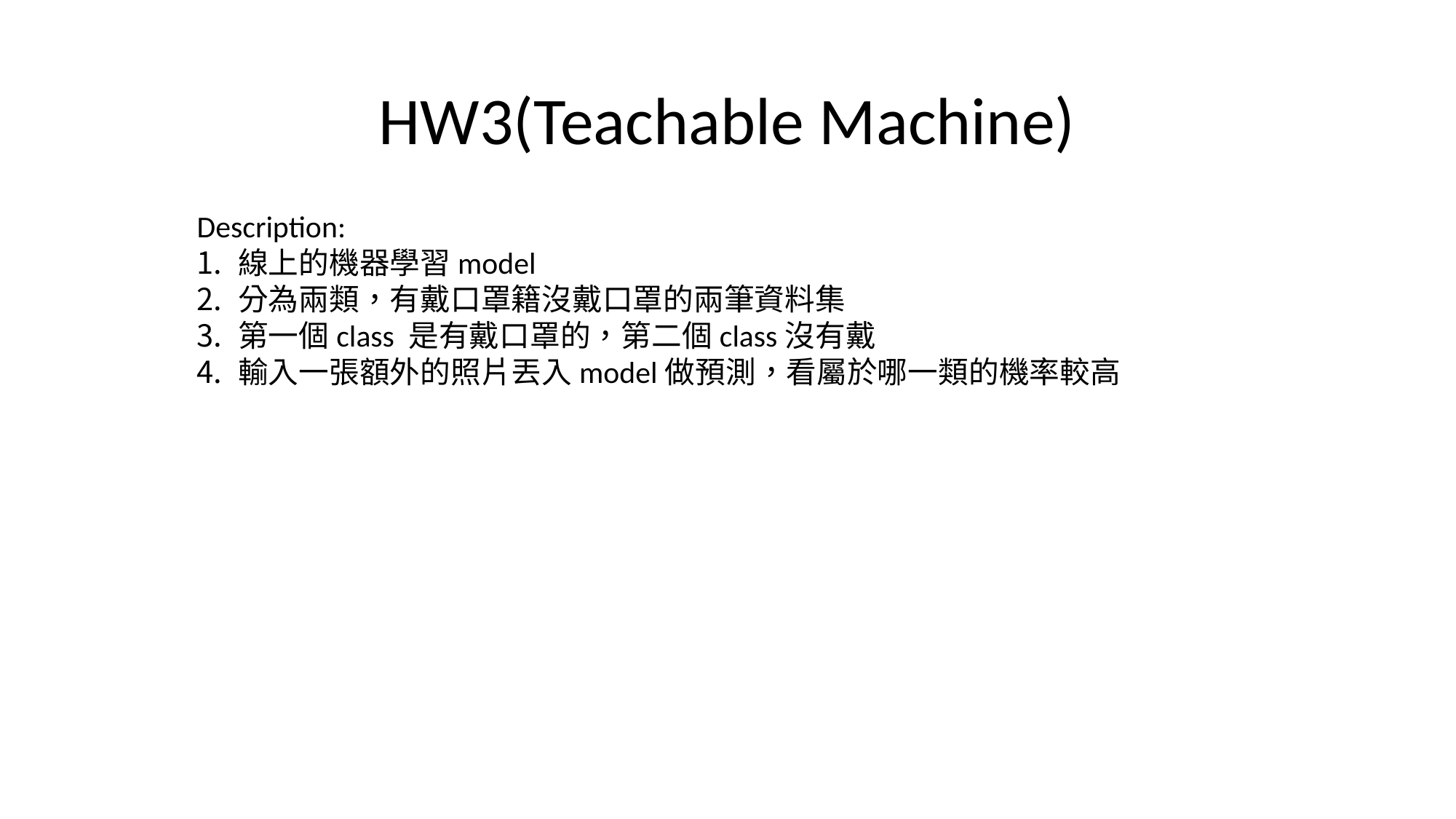

# HW3(Teachable Machine)
Description:
線上的機器學習model
分為兩類，有戴口罩籍沒戴口罩的兩筆資料集
第一個class 是有戴口罩的，第二個class沒有戴
輸入一張額外的照片丟入model做預測，看屬於哪一類的機率較高